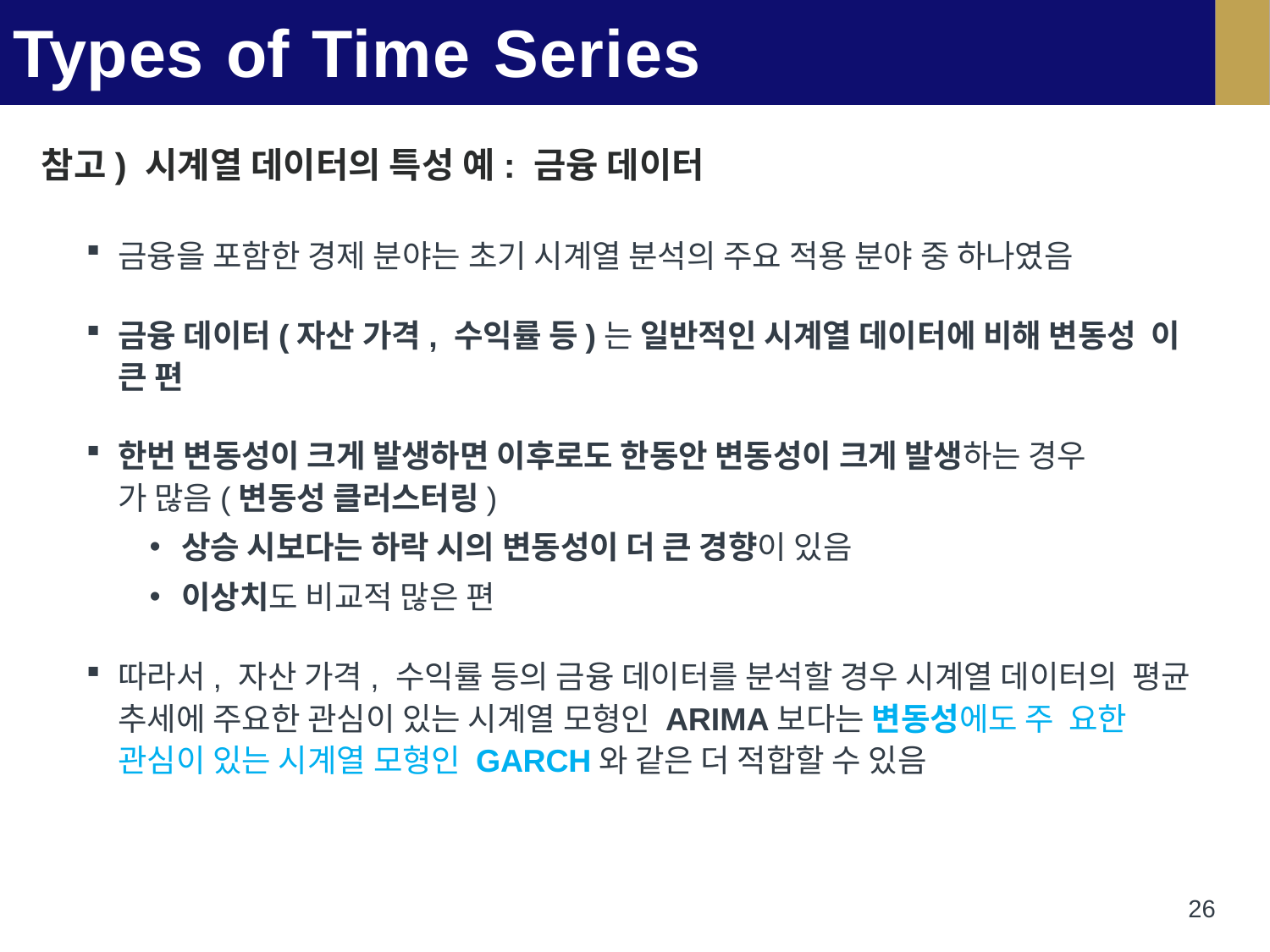

# Types of Time Series Analysis
참고) 시계열 데이터의 특성 예: 금융 데이터

금융을 포함한 경제 분야는 초기 시계열 분석의 주요 적용 분야 중 하나였음

금융 데이터(자산 가격, 수익률 등)는 일반적인 시계열 데이터에 비해 변동성  이 큰 편

한번 변동성이 크게 발생하면 이후로도 한동안 변동성이 크게 발생하는 경우
가 많음(변동성 클러스터링)
상승 시보다는 하락 시의 변동성이 더 큰 경향이 있음
이상치도 비교적 많은 편

따라서, 자산 가격, 수익률 등의 금융 데이터를 분석할 경우 시계열 데이터의  평균 추세에 주요한 관심이 있는 시계열 모형인 ARIMA보다는 변동성에도 주  요한 관심이 있는 시계열 모형인 GARCH와 같은 더 적합할 수 있음
26